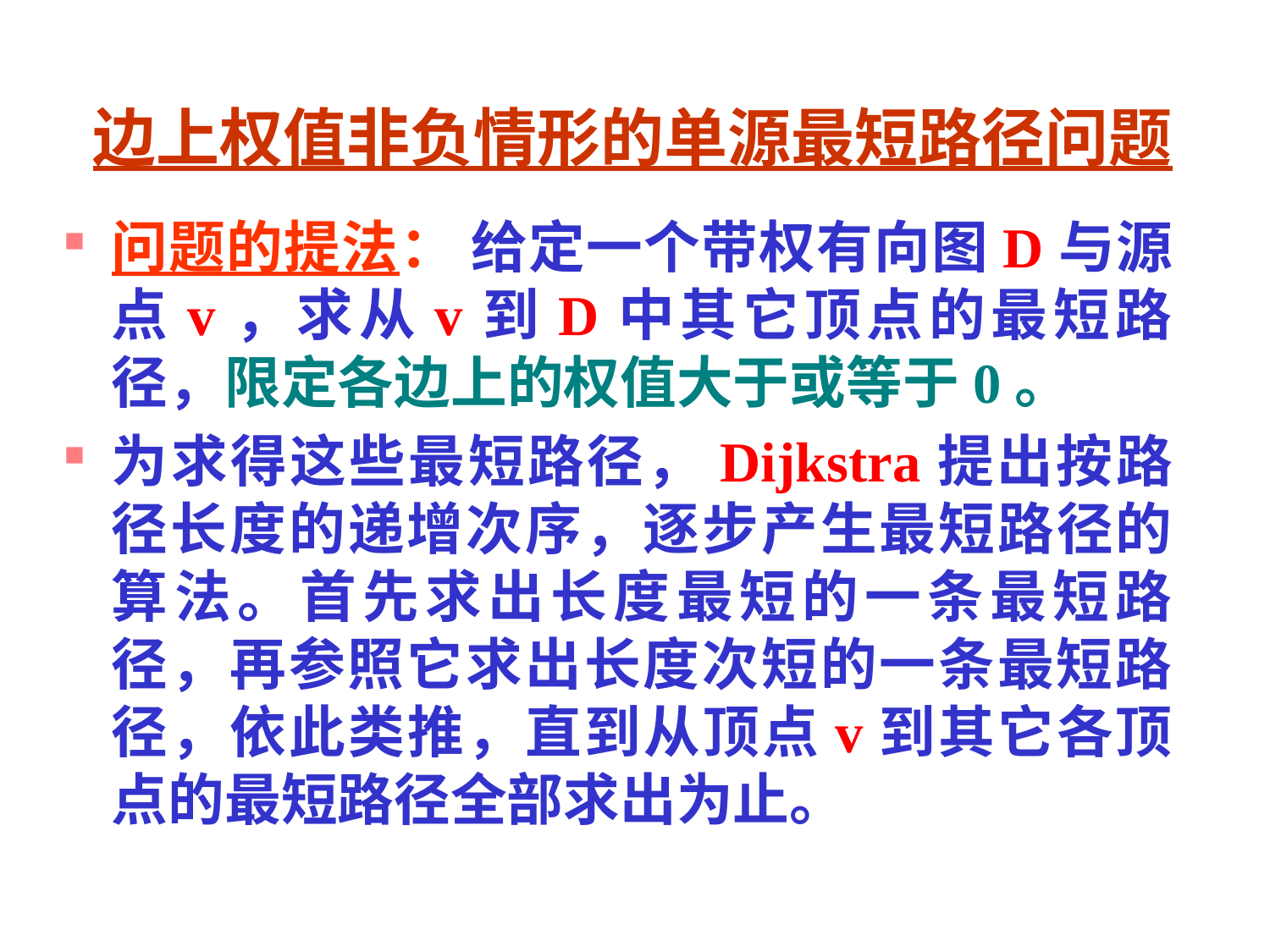

# 边上权值非负情形的单源最短路径问题
问题的提法： 给定一个带权有向图D与源点v，求从v到D中其它顶点的最短路径，限定各边上的权值大于或等于0。
为求得这些最短路径，Dijkstra提出按路径长度的递增次序，逐步产生最短路径的算法。首先求出长度最短的一条最短路径，再参照它求出长度次短的一条最短路径，依此类推，直到从顶点v到其它各顶点的最短路径全部求出为止。
122